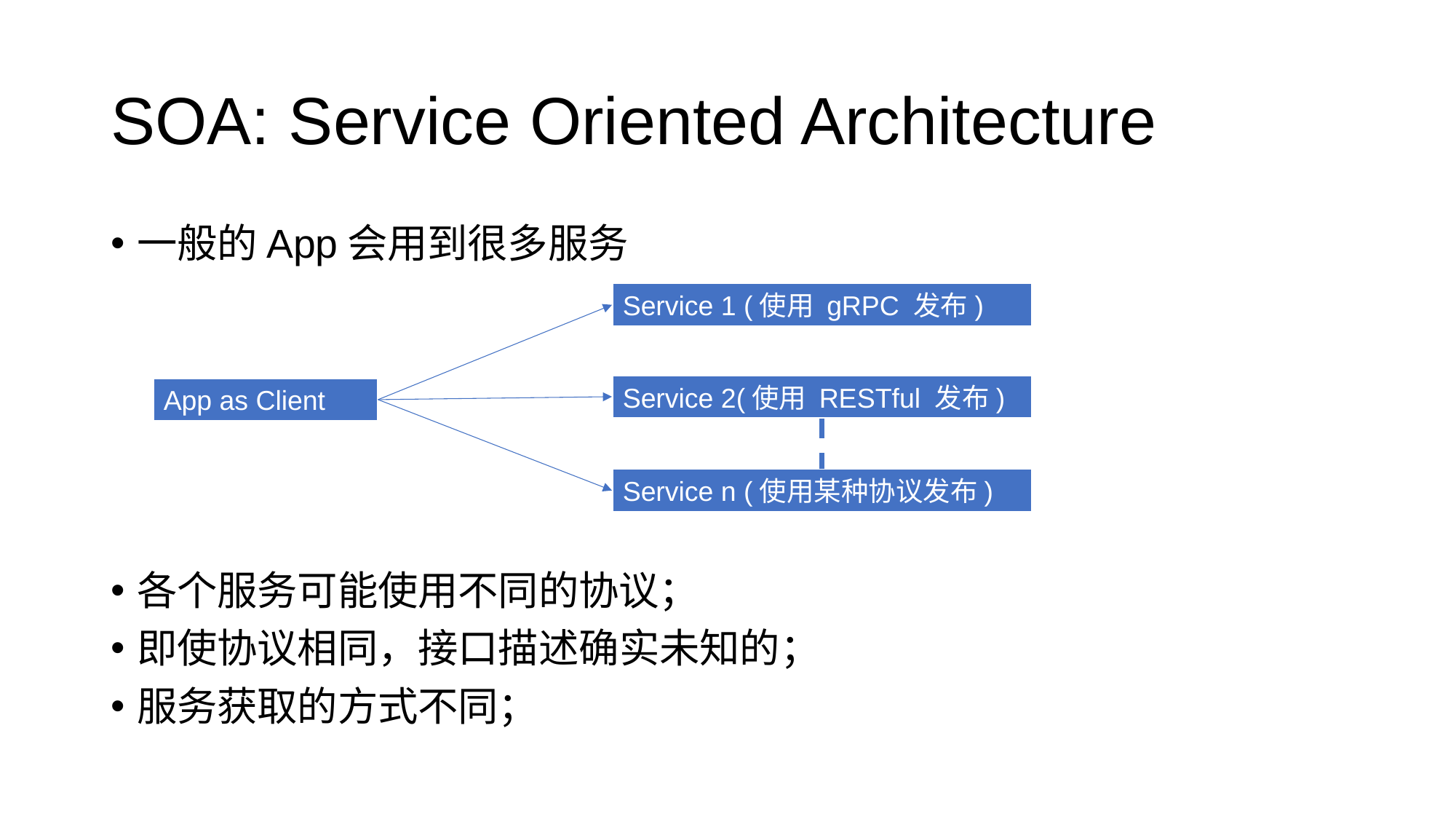

# SOA: Service Oriented Architecture
一般的App会用到很多服务

各个服务可能使用不同的协议；
即使协议相同，接口描述确实未知的；
服务获取的方式不同；

Service 1 (使用 gRPC 发布)
Service 2(使用 RESTful 发布)
App as Client
Service n (使用某种协议发布)